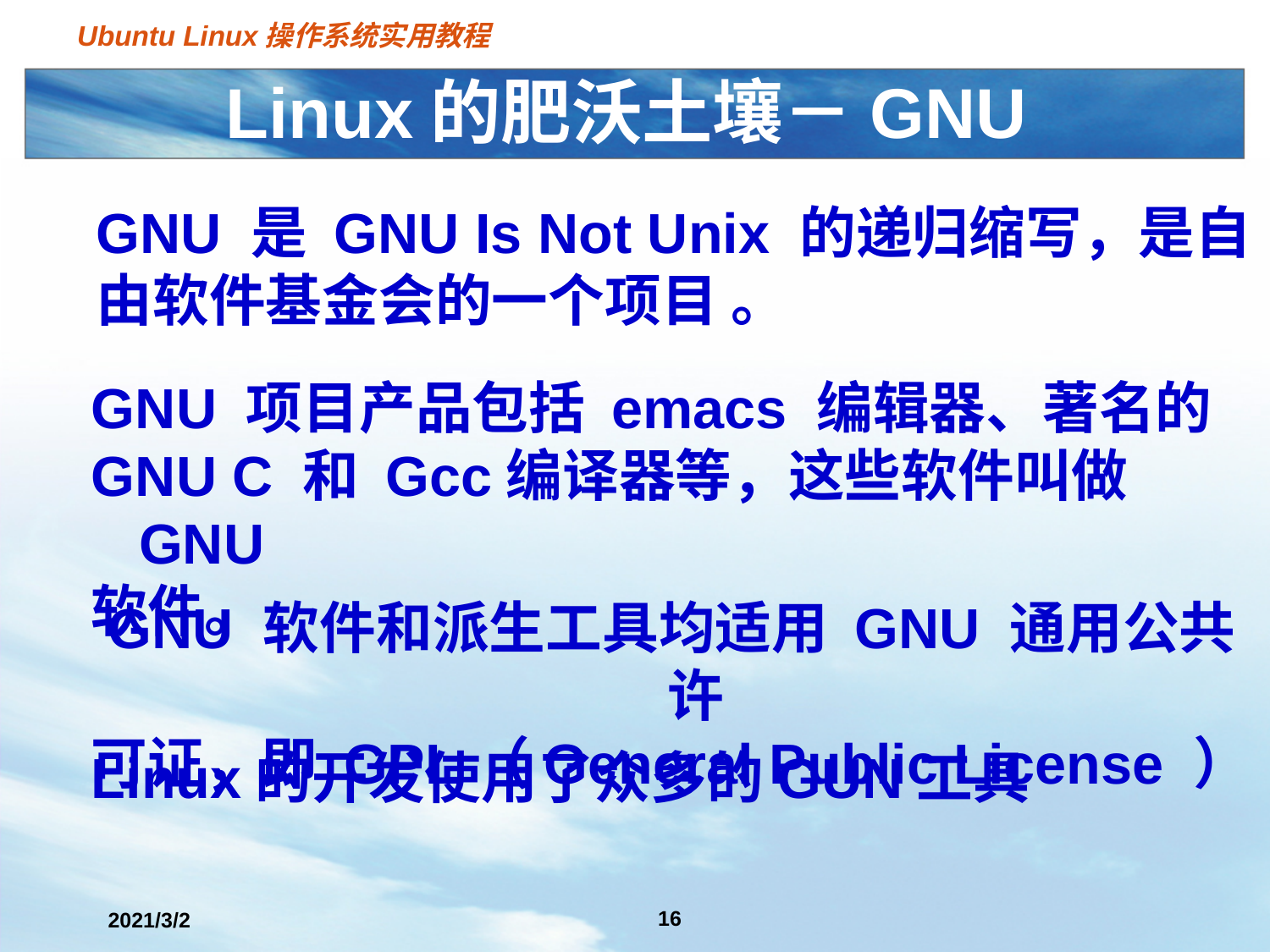

# Linux的肥沃土壤－GNU
GNU 是 GNU Is Not Unix 的递归缩写，是自
由软件基金会的一个项目 。
GNU 项目产品包括 emacs 编辑器、著名的
GNU C 和 Gcc编译器等，这些软件叫做GNU
软件。
GNU 软件和派生工具均适用 GNU 通用公共许
可证，即 GPL（General Public License ）
Linux的开发使用了众多的GUN工具
16
2021/3/2